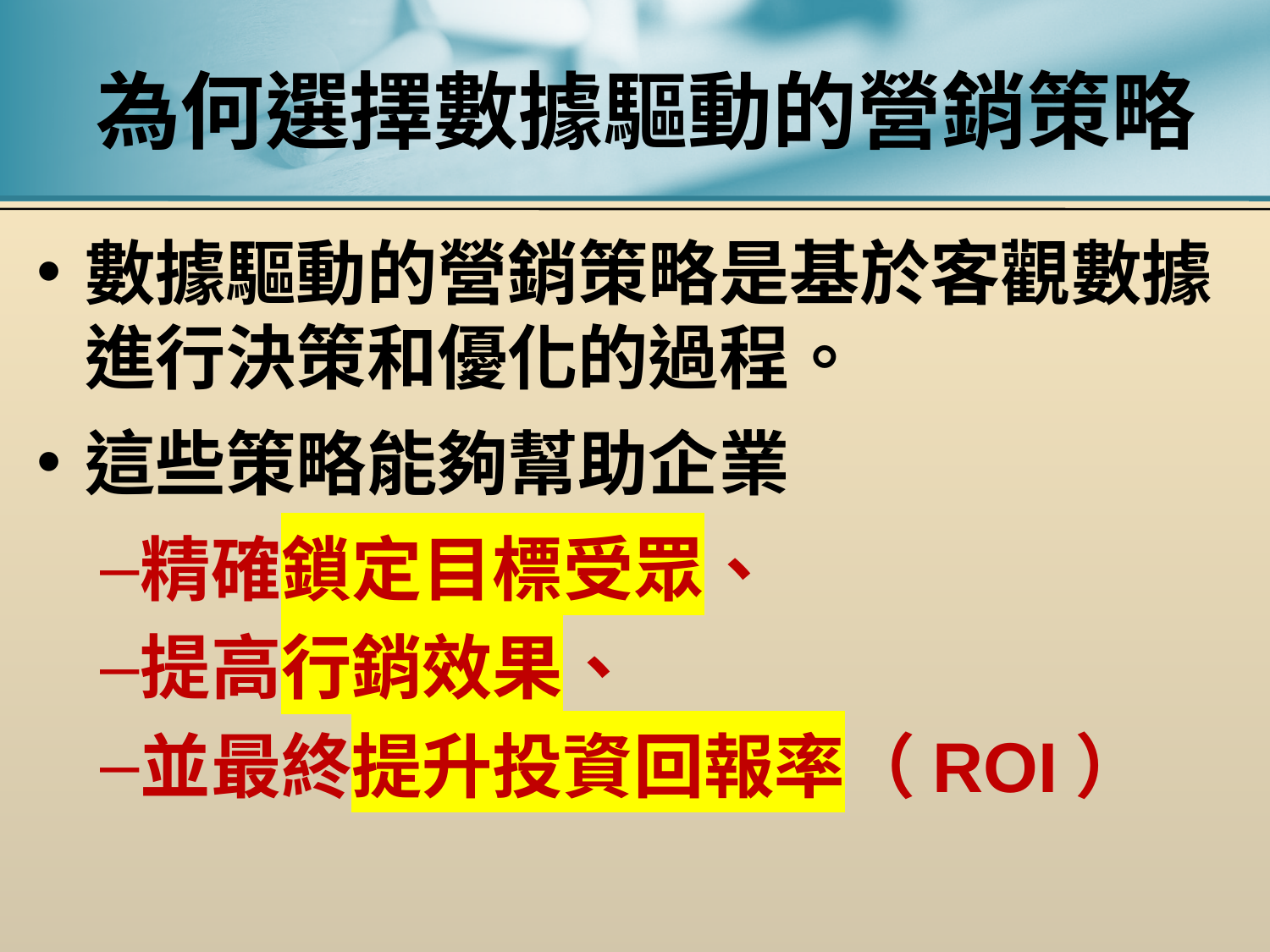

# 為何選擇數據驅動的營銷策略
數據驅動的營銷策略是基於客觀數據進行決策和優化的過程。
這些策略能夠幫助企業
精確鎖定目標受眾、
提高行銷效果、
並最終提升投資回報率（ROI）